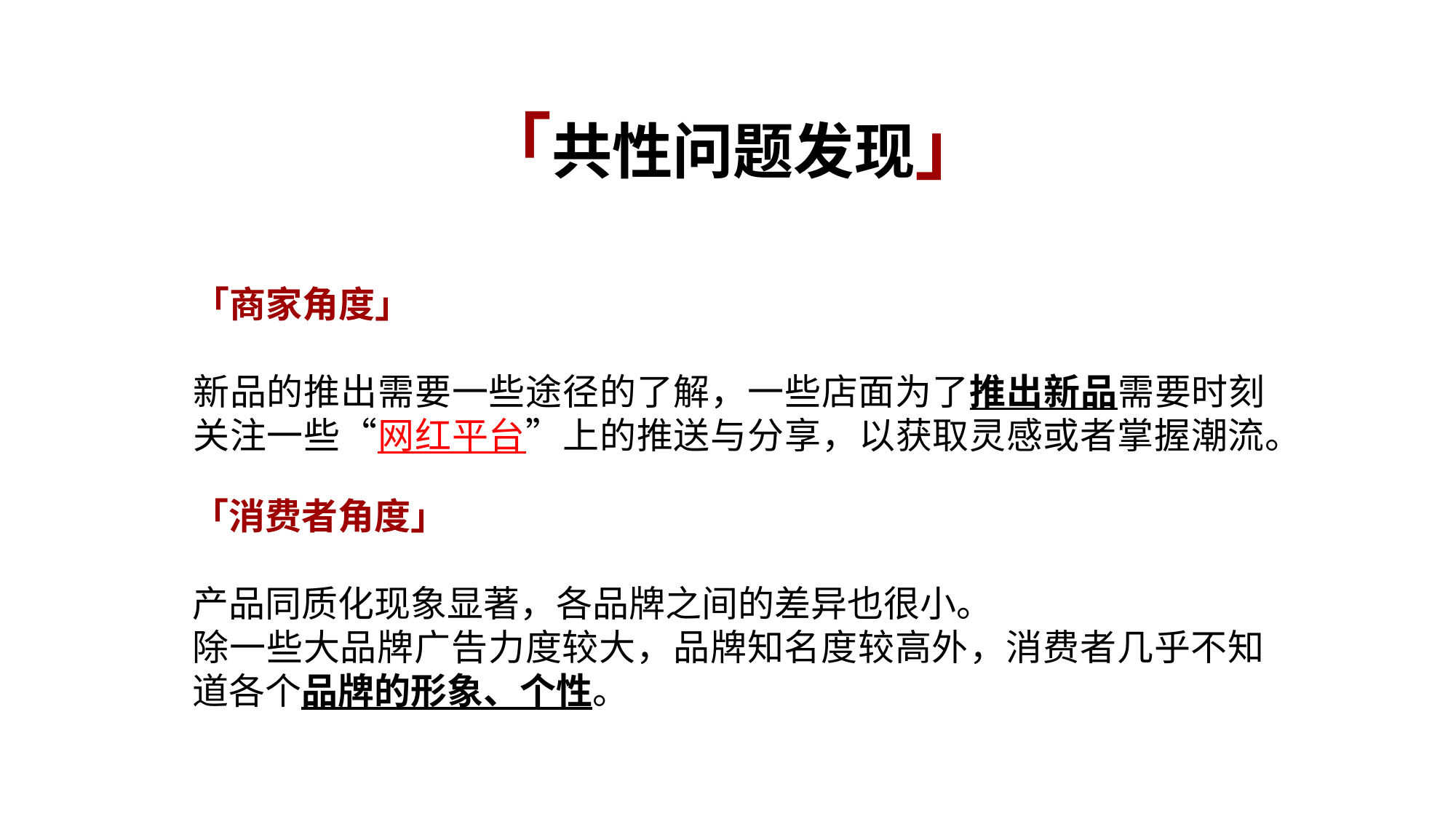

「共性问题发现」

「商家角度」

新品的推出需要一些途径的了解，一些店面为了推出新品需要时刻关注一些“网红平台”上的推送与分享，以获取灵感或者掌握潮流。

「消费者角度」

产品同质化现象显著，各品牌之间的差异也很小。
除一些大品牌广告力度较大，品牌知名度较高外，消费者几乎不知道各个品牌的形象、个性。